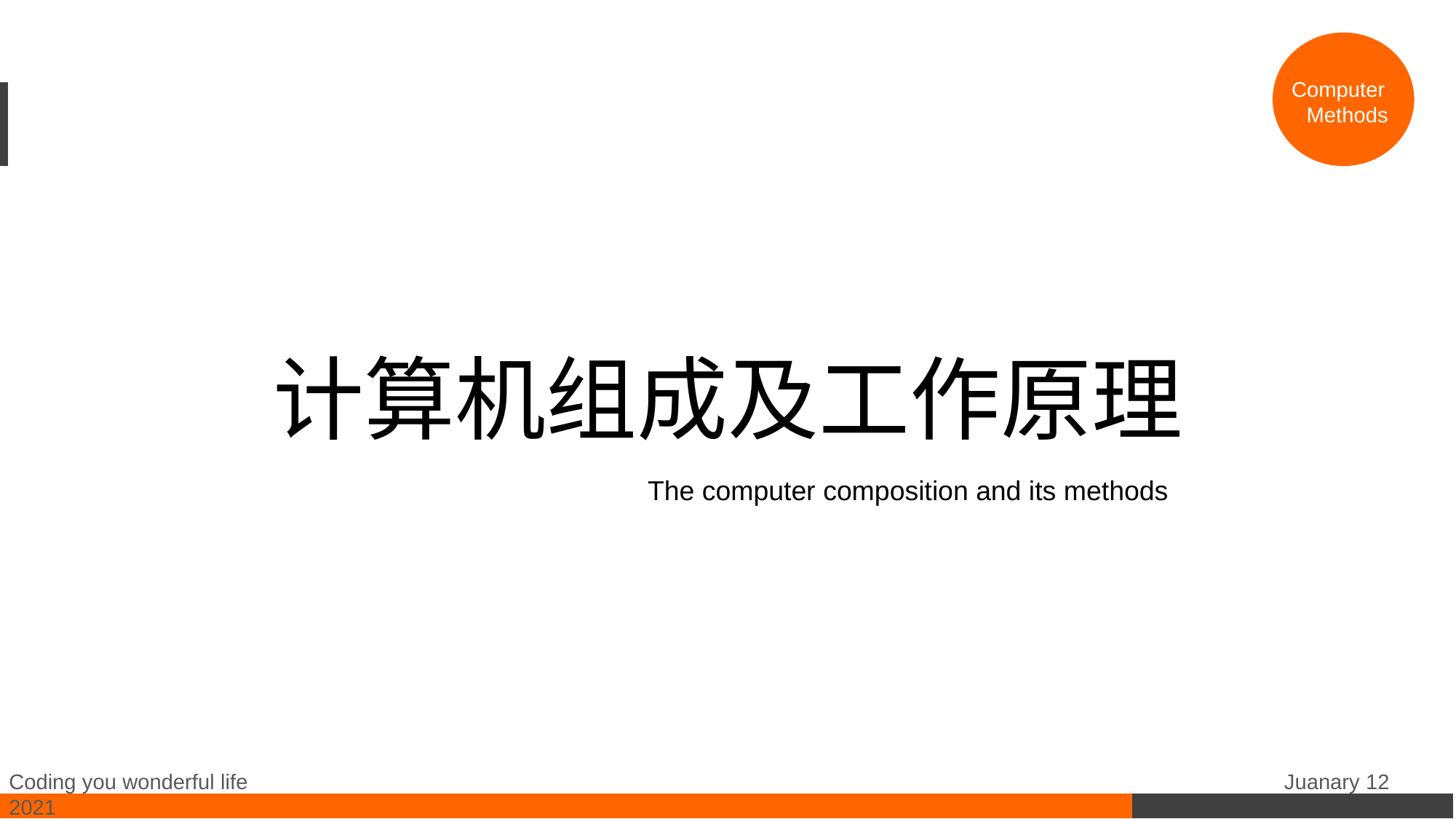

Computer
 Methods

# 计算机组成及工作原理

The computer composition and its methods
Coding you wonderful life                                                                                                                                                                             Juanary 12 2021